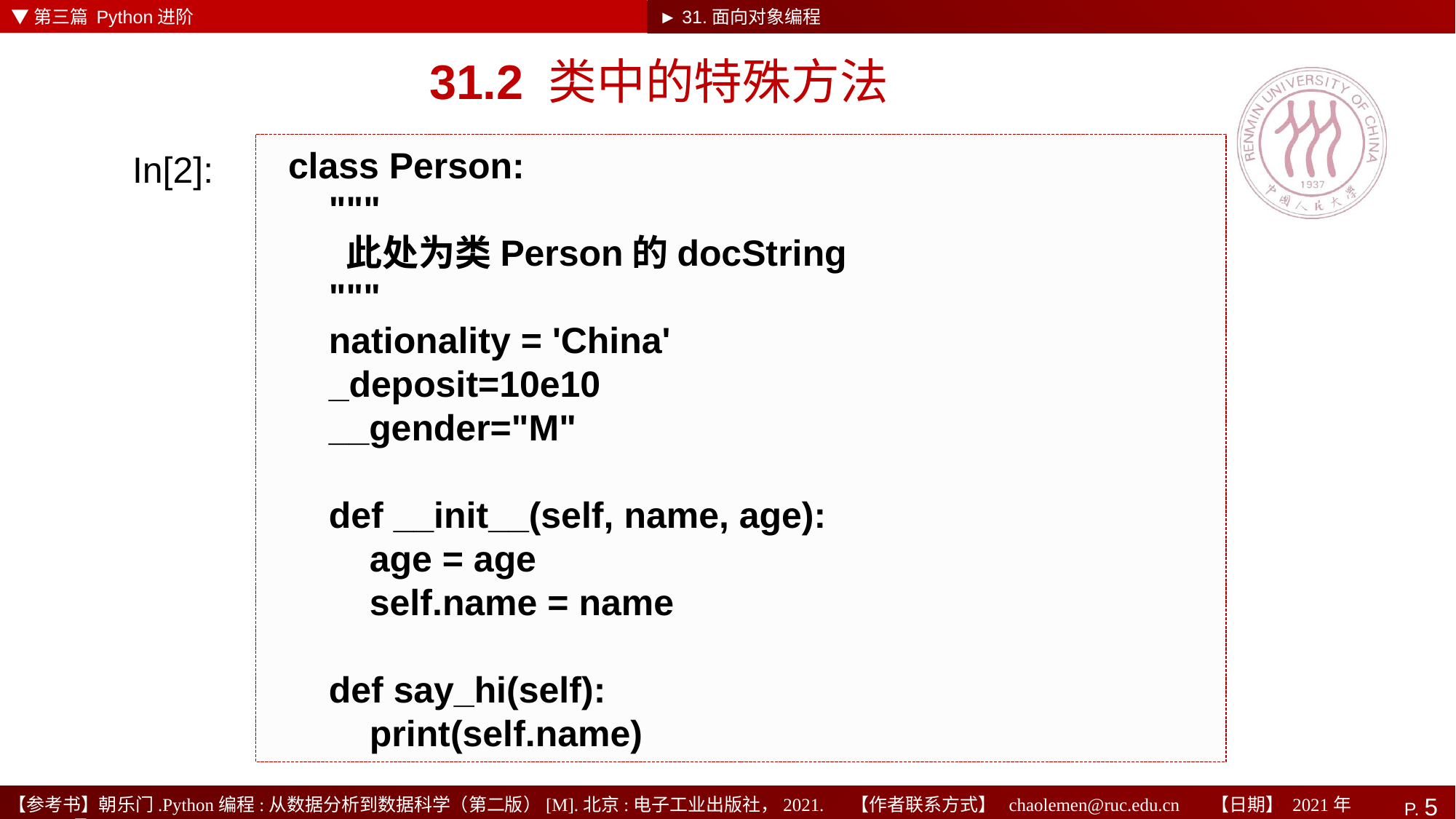

▼第三篇 Python进阶
► 31.面向对象编程
# 31.2 类中的特殊方法
class Person:
    """
      此处为类Person的docString
    """
    nationality = 'China'
    _deposit=10e10
    __gender="M"

    def __init__(self, name, age):
        age = age
        self.name = name

    def say_hi(self):
        print(self.name)
In[2]: